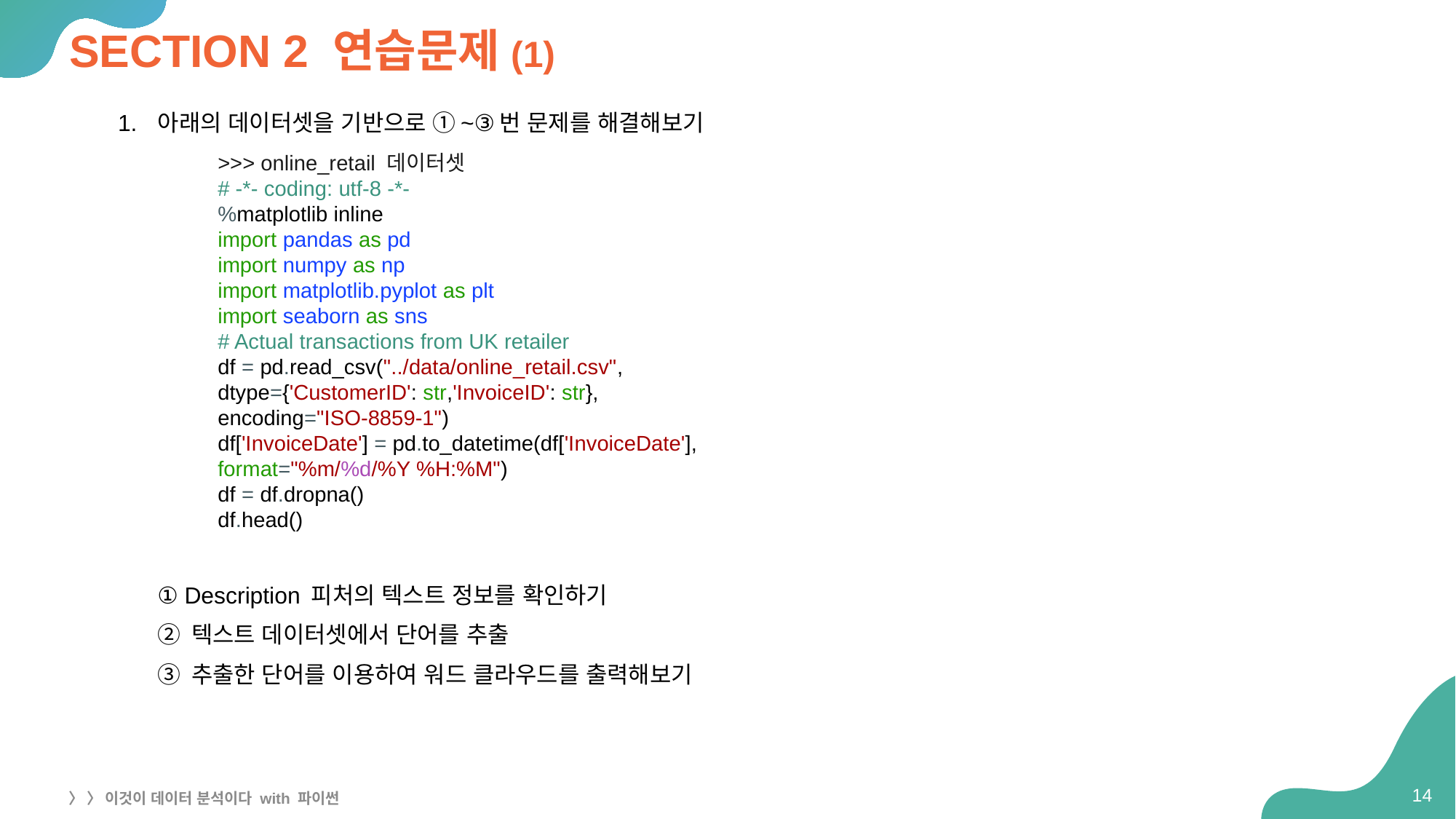

# SECTION 2 연습문제(1)
아래의 데이터셋을 기반으로 ①~③번 문제를 해결해보기

① Description 피처의 텍스트 정보를 확인하기
② 텍스트 데이터셋에서 단어를 추출
③ 추출한 단어를 이용하여 워드 클라우드를 출력해보기
>>> online_retail 데이터셋
# -*- coding: utf-8 -*-
%matplotlib inline
import pandas as pd
import numpy as np
import matplotlib.pyplot as plt
import seaborn as sns
# Actual transactions from UK retailer
df = pd.read_csv("../data/online_retail.csv",
dtype={'CustomerID': str,'InvoiceID': str},
encoding="ISO-8859-1")
df['InvoiceDate'] = pd.to_datetime(df['InvoiceDate'],
format="%m/%d/%Y %H:%M")
df = df.dropna()
df.head()
14
〉 〉 이것이 데이터 분석이다 with 파이썬